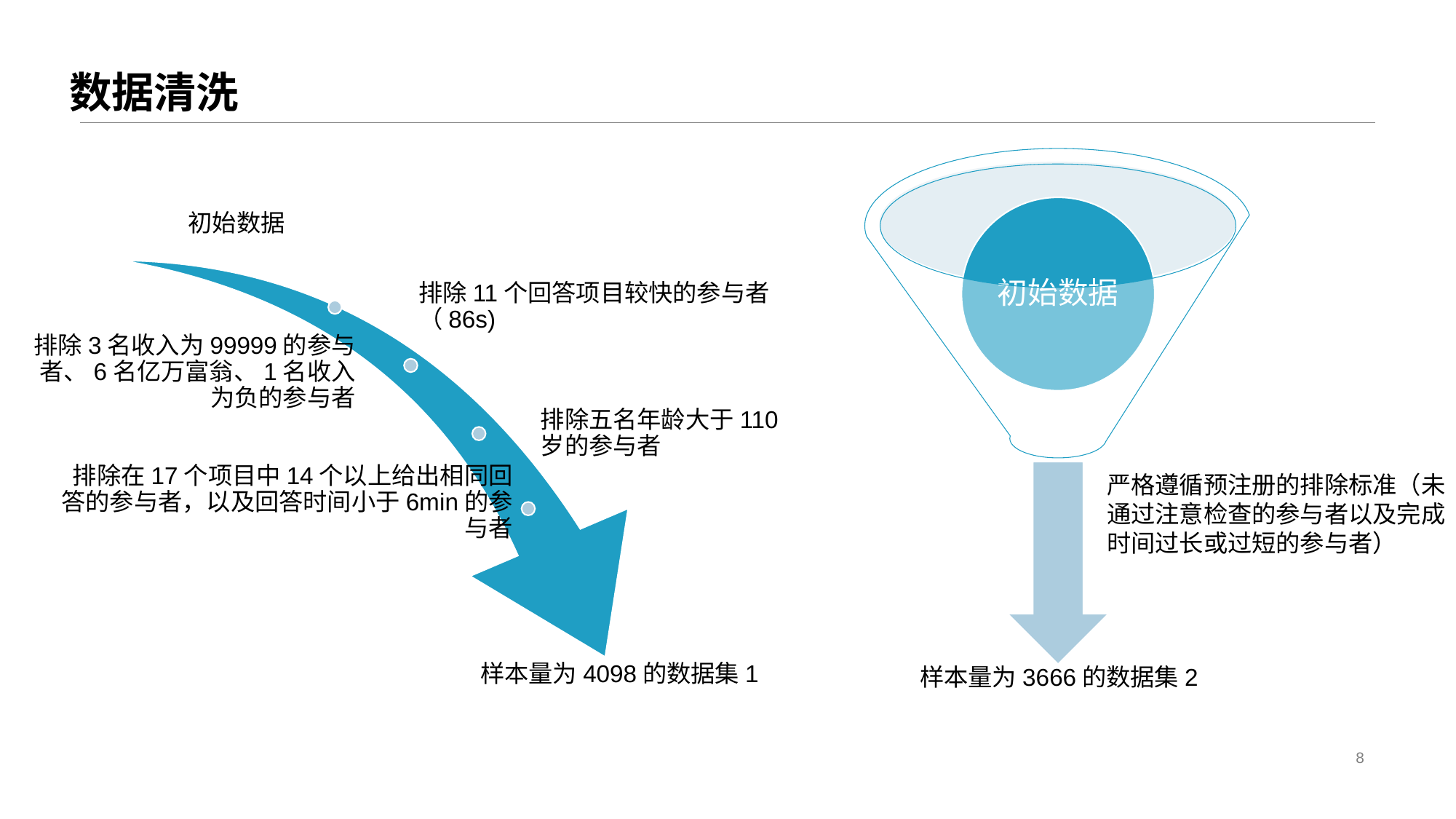

# 数据清洗
样本量为3666的数据集2
初始数据
初始数据
排除11个回答项目较快的参与者（86s)
排除3名收入为99999的参与者、6名亿万富翁、1名收入为负的参与者
排除五名年龄大于110岁的参与者
排除在17个项目中14个以上给出相同回答的参与者，以及回答时间小于6min的参与者
样本量为4098的数据集1
严格遵循预注册的排除标准（未通过注意检查的参与者以及完成时间过长或过短的参与者）
8